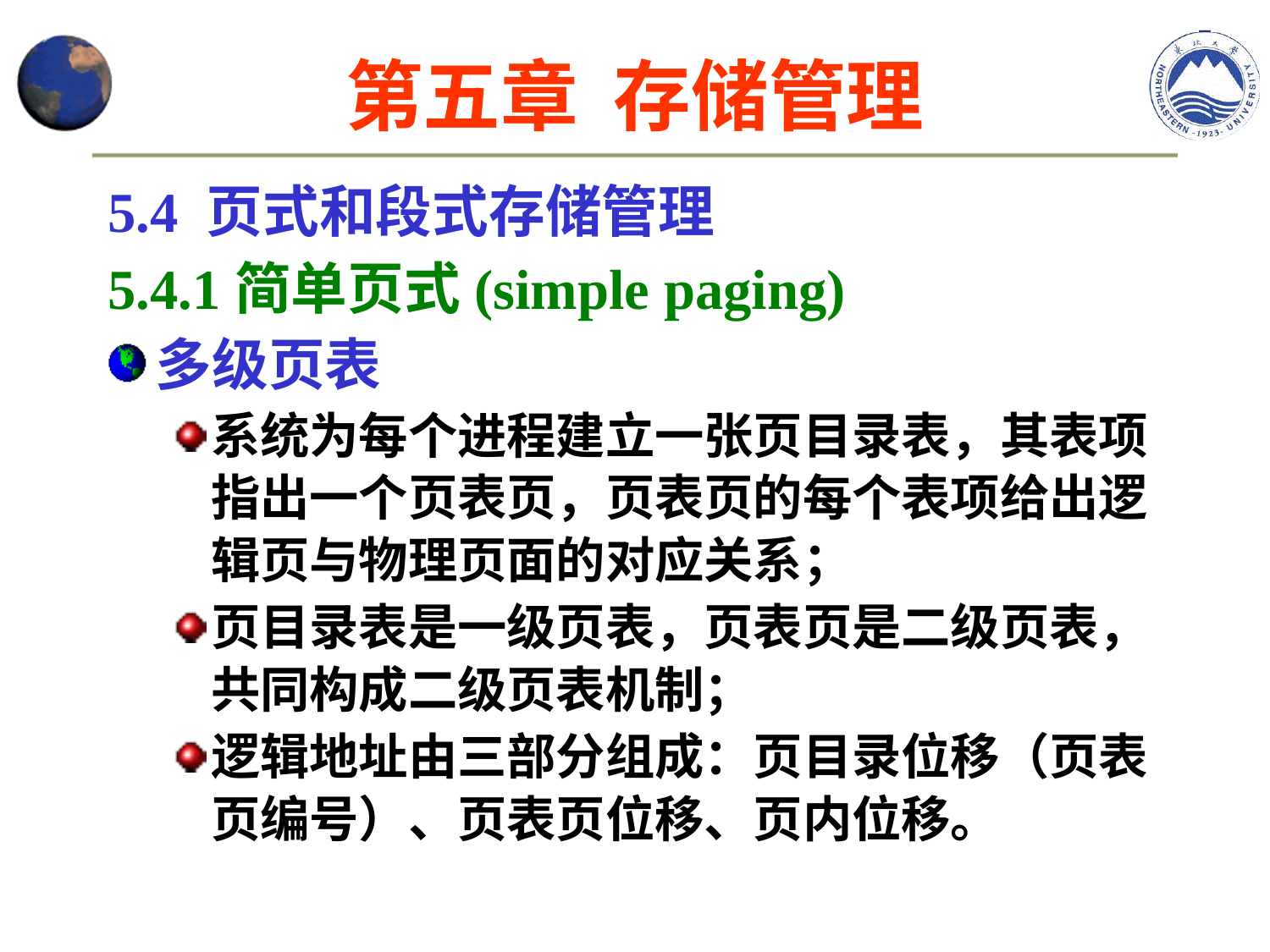

第五章  存储管理
5.4 页式和段式存储管理
5.4.1简单页式(simple paging)
多级页表
系统为每个进程建立一张页目录表，其表项指出一个页表页，页表页的每个表项给出逻辑页与物理页面的对应关系；
页目录表是一级页表，页表页是二级页表，共同构成二级页表机制；
逻辑地址由三部分组成：页目录位移（页表页编号）、页表页位移、页内位移。